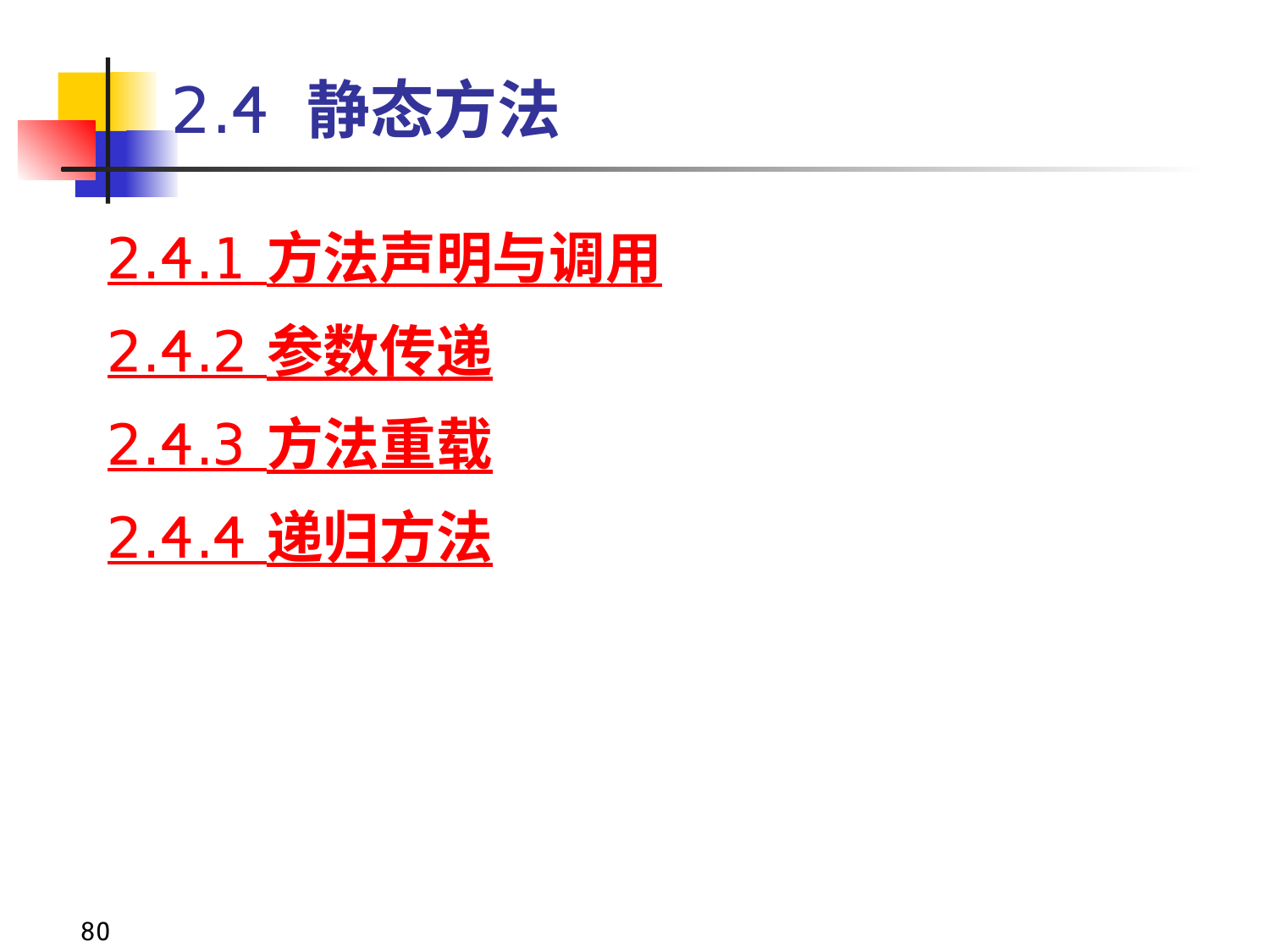

# 2.4 静态方法
2.4.1 方法声明与调用
2.4.2 参数传递
2.4.3 方法重载
2.4.4 递归方法
80